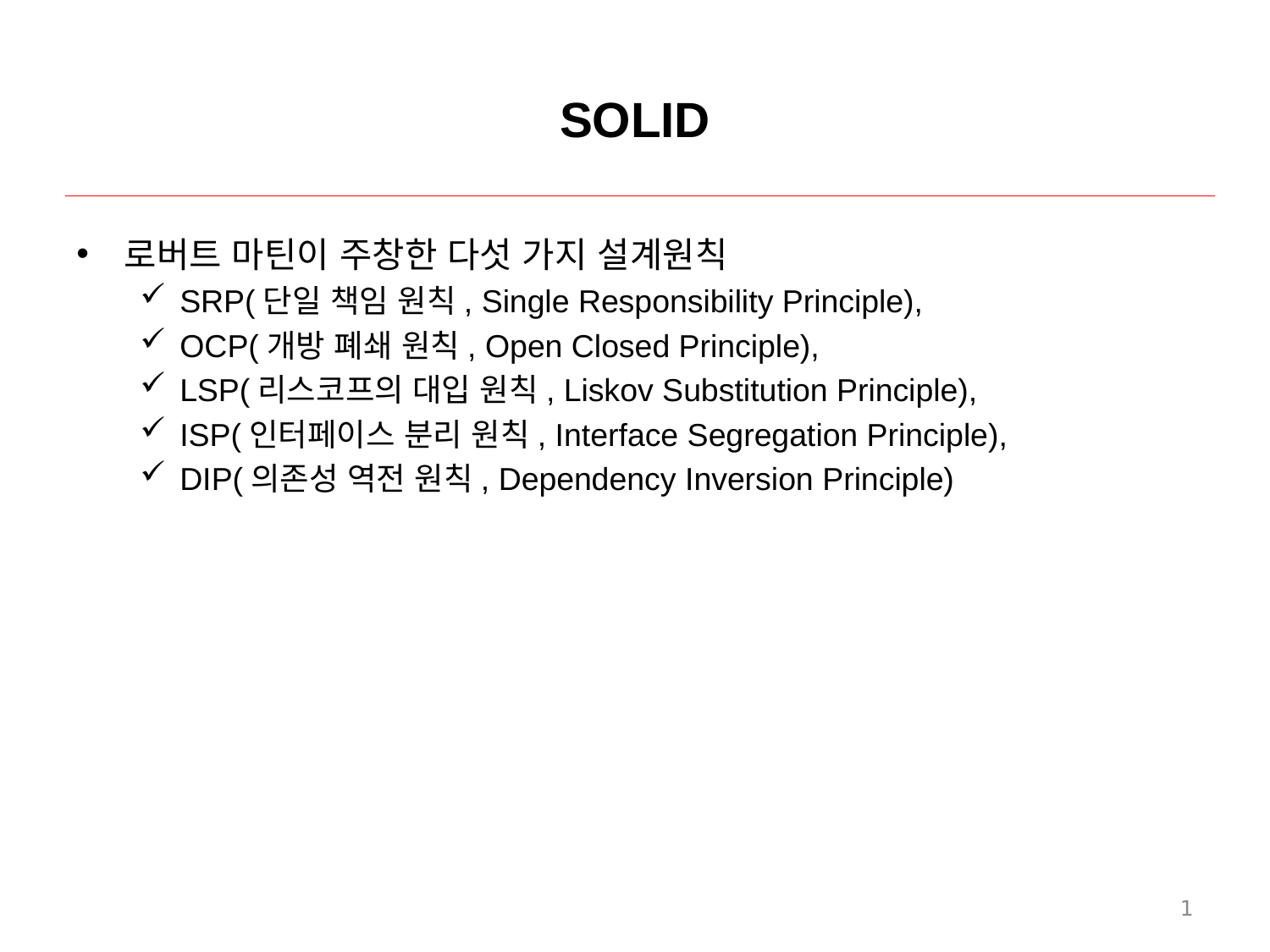

# SOLID
로버트 마틴이 주창한 다섯 가지 설계원칙
SRP(단일 책임 원칙, Single Responsibility Principle),
OCP(개방 폐쇄 원칙, Open Closed Principle),
LSP(리스코프의 대입 원칙, Liskov Substitution Principle),
ISP(인터페이스 분리 원칙, Interface Segregation Principle),
DIP(의존성 역전 원칙, Dependency Inversion Principle)

1